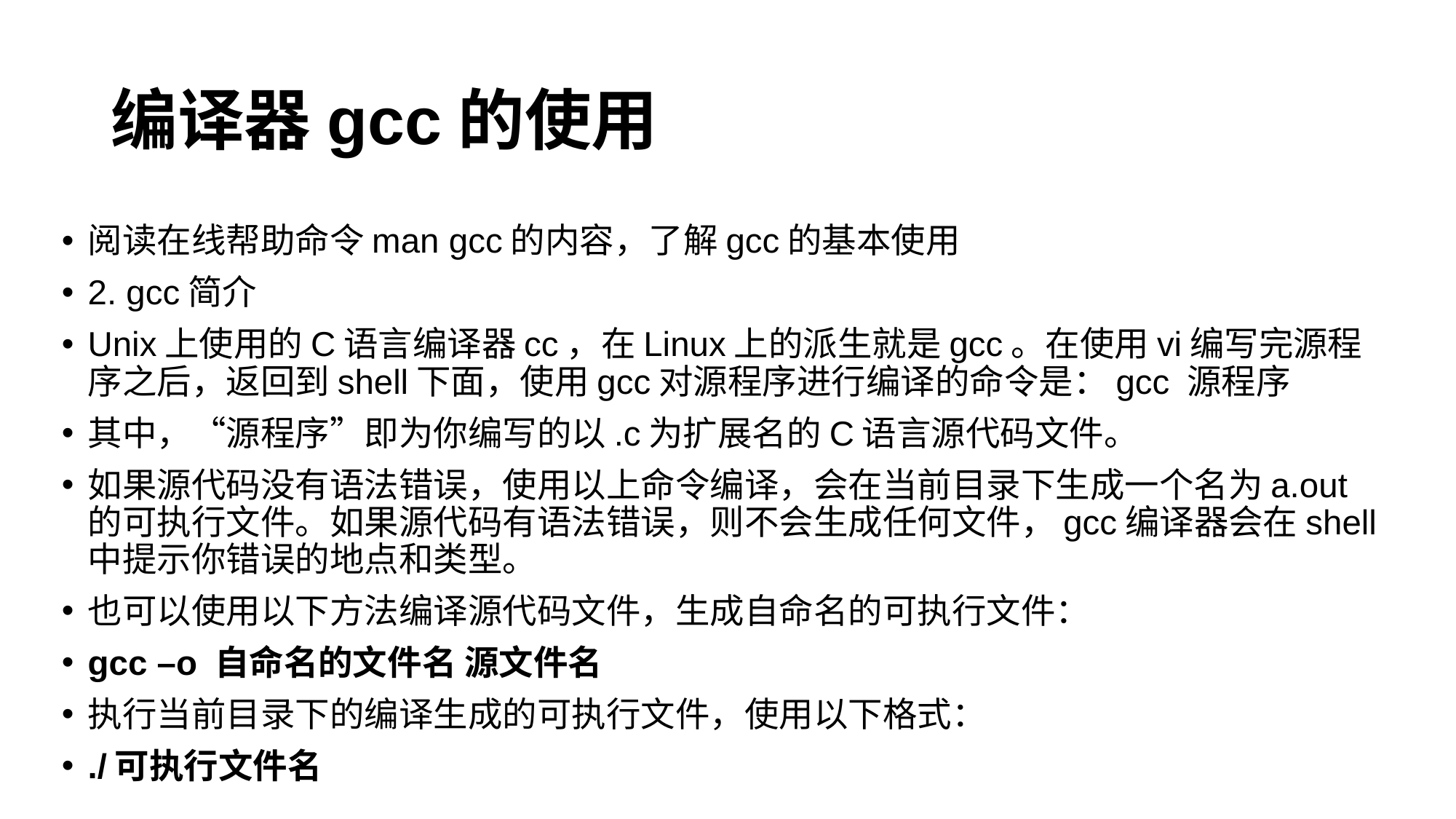

# 编译器gcc的使用
阅读在线帮助命令man gcc的内容，了解gcc的基本使用
2. gcc简介
Unix上使用的C语言编译器cc，在Linux上的派生就是gcc。在使用vi编写完源程序之后，返回到shell下面，使用gcc对源程序进行编译的命令是：gcc 源程序
其中，“源程序”即为你编写的以.c为扩展名的C语言源代码文件。
如果源代码没有语法错误，使用以上命令编译，会在当前目录下生成一个名为a.out的可执行文件。如果源代码有语法错误，则不会生成任何文件，gcc编译器会在shell中提示你错误的地点和类型。
也可以使用以下方法编译源代码文件，生成自命名的可执行文件：
gcc –o 自命名的文件名 源文件名
执行当前目录下的编译生成的可执行文件，使用以下格式：
./可执行文件名